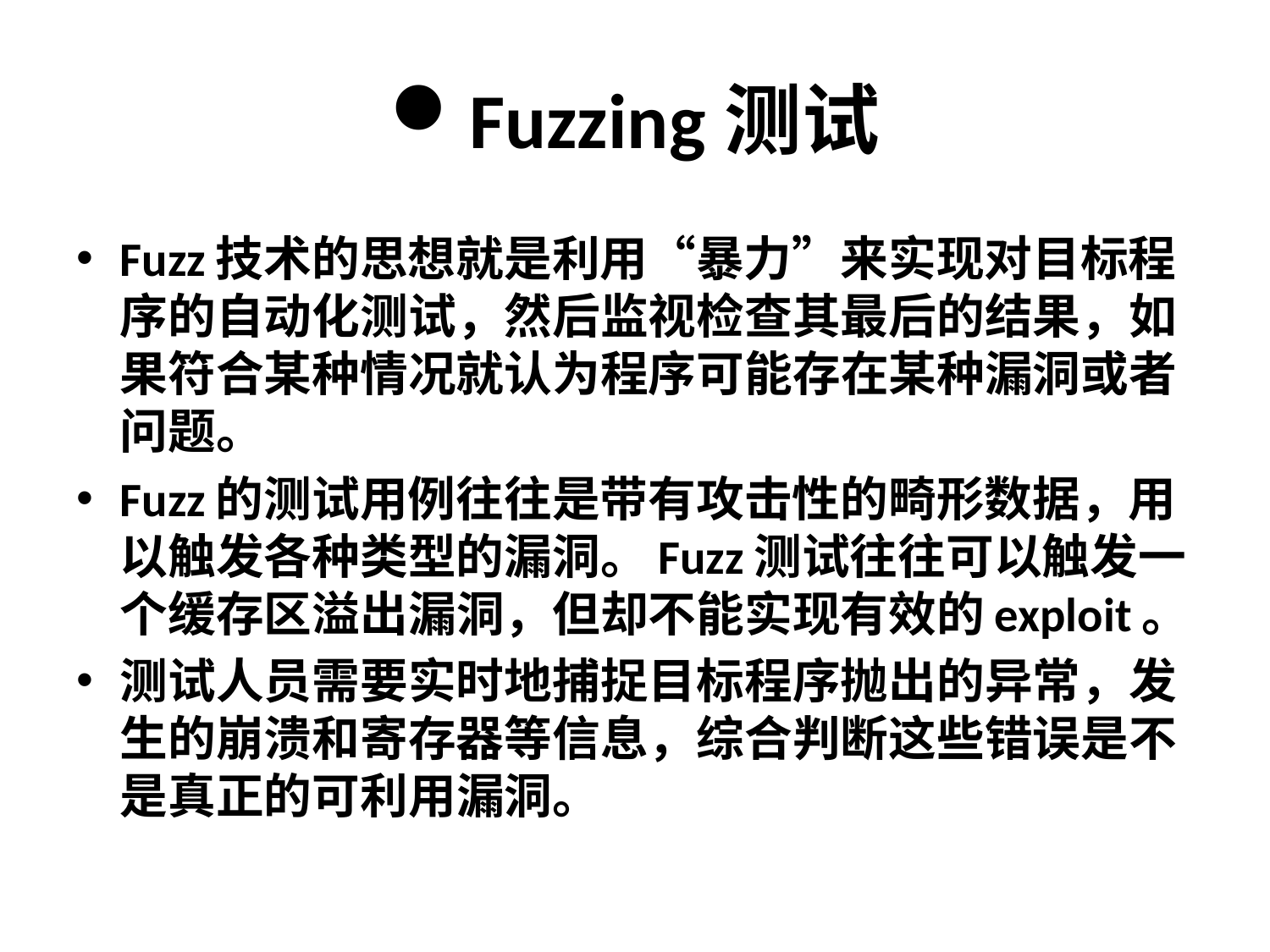

# Fuzzing测试
Fuzz技术的思想就是利用“暴力”来实现对目标程序的自动化测试，然后监视检查其最后的结果，如果符合某种情况就认为程序可能存在某种漏洞或者问题。
Fuzz的测试用例往往是带有攻击性的畸形数据，用以触发各种类型的漏洞。Fuzz测试往往可以触发一个缓存区溢出漏洞，但却不能实现有效的exploit。
测试人员需要实时地捕捉目标程序抛出的异常，发生的崩溃和寄存器等信息，综合判断这些错误是不是真正的可利用漏洞。